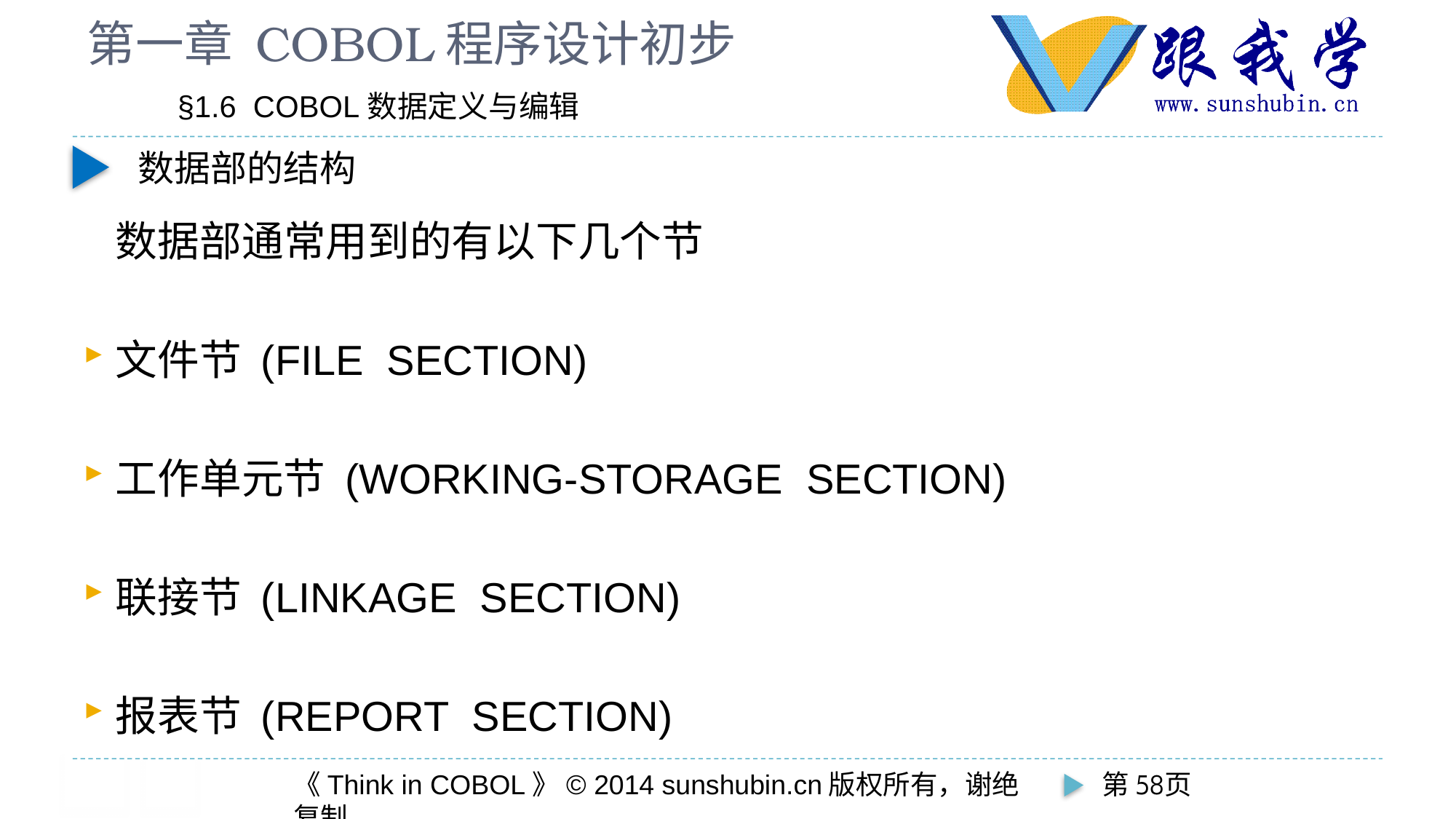

# 第一章 COBOL程序设计初步
 §1.6  COBOL数据定义与编辑
数据部的结构
 	数据部通常用到的有以下几个节

文件节 (FILE  SECTION)

工作单元节 (WORKING-STORAGE  SECTION)

联接节 (LINKAGE  SECTION)

报表节 (REPORT  SECTION)